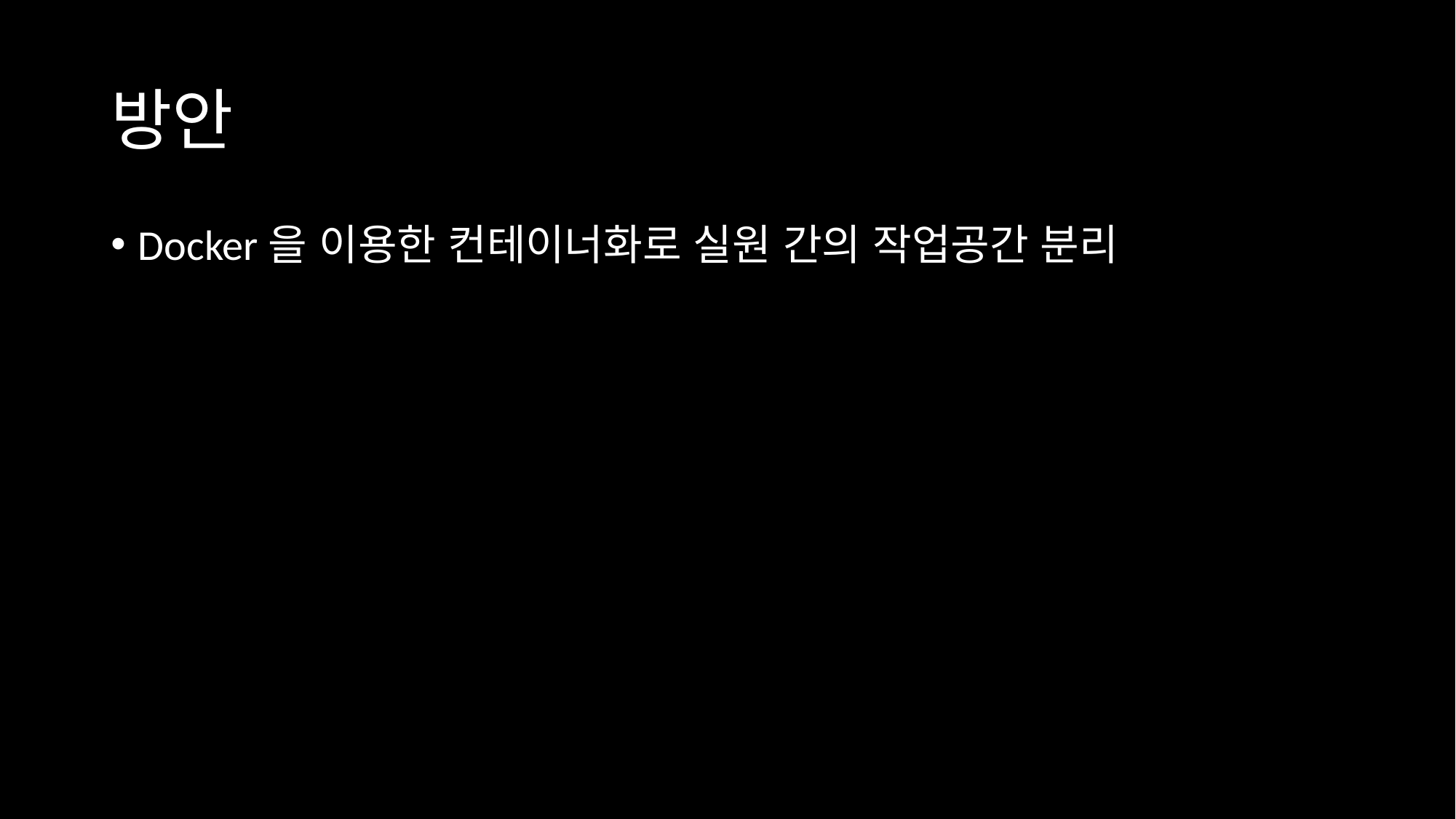

# 방안
Docker을 이용한 컨테이너화로 실원 간의 작업공간 분리